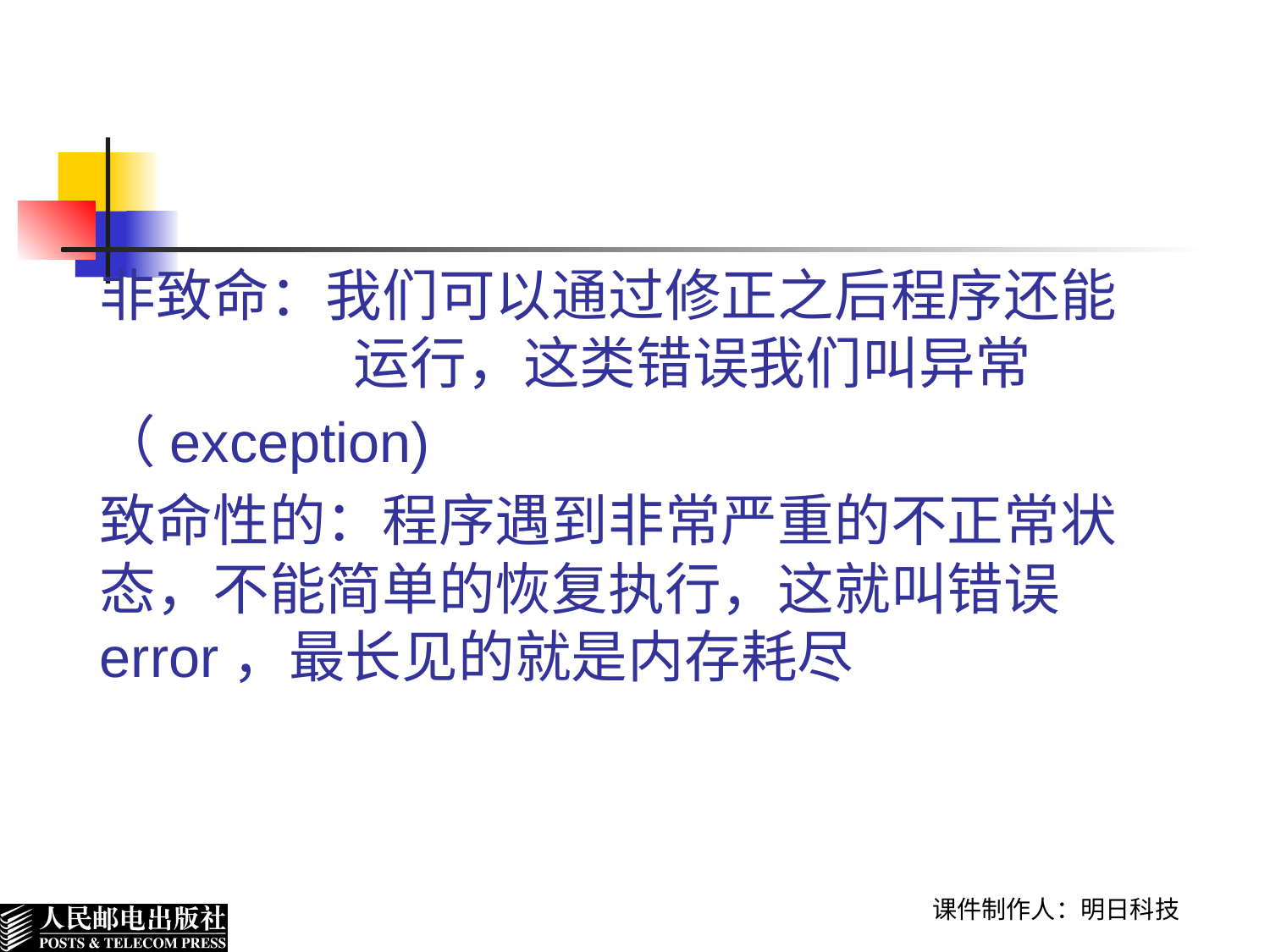

非致命：我们可以通过修正之后程序还能		运行，这类错误我们叫异常
（exception)
致命性的：程序遇到非常严重的不正常状态，不能简单的恢复执行，这就叫错误error，最长见的就是内存耗尽
课件制作人：明日科技